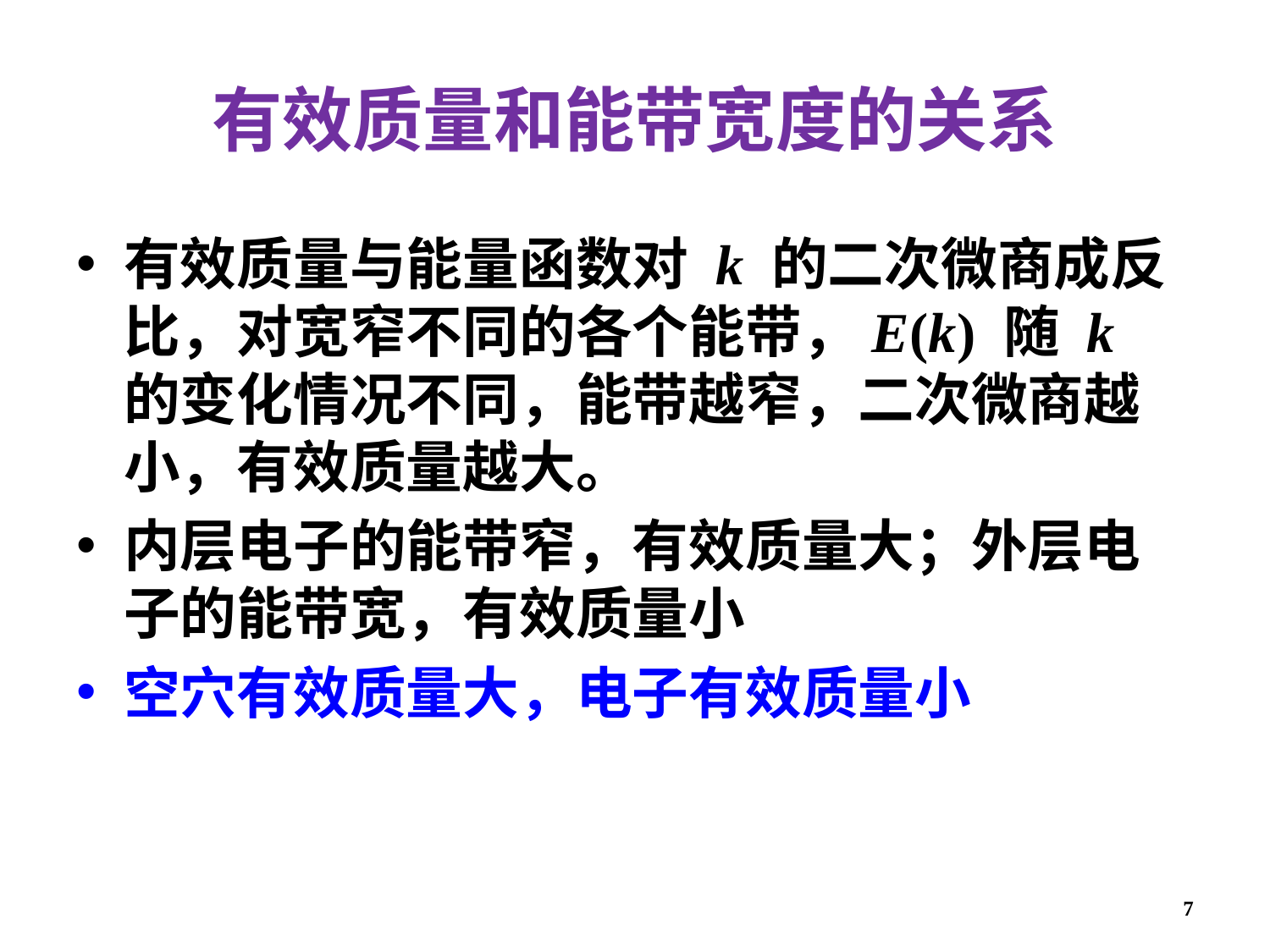

# 有效质量和能带宽度的关系
有效质量与能量函数对 k 的二次微商成反比，对宽窄不同的各个能带，E(k) 随 k 的变化情况不同，能带越窄，二次微商越小，有效质量越大。
内层电子的能带窄，有效质量大；外层电子的能带宽，有效质量小
空穴有效质量大，电子有效质量小
7